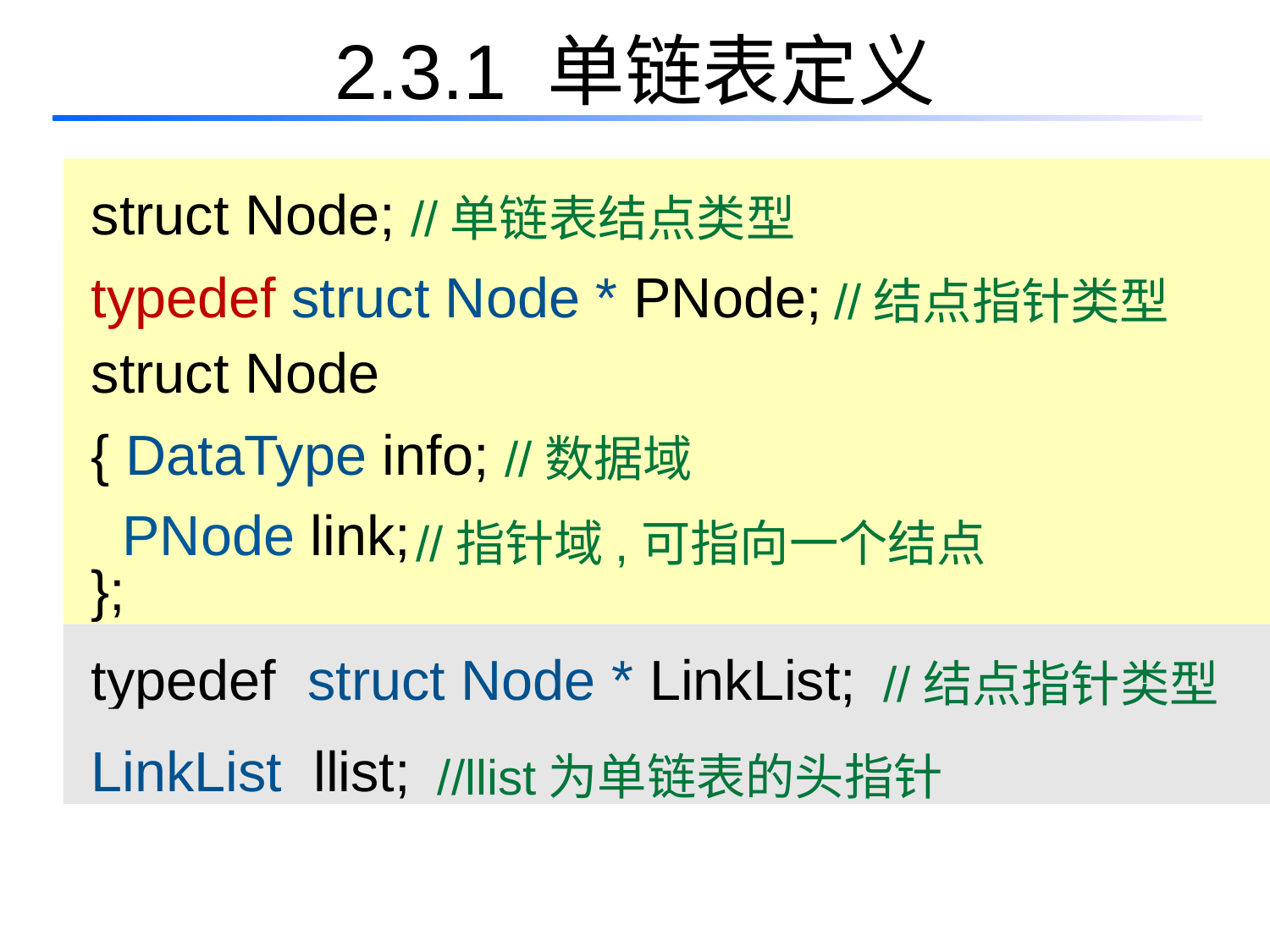

# 2.3.1 单链表定义

struct Node;
//单链表结点类型
typedef struct Node * PNode;
//结点指针类型
struct Node
{ DataType info;
  PNode link;
};
//数据域
//指针域,可指向一个结点
typedef  struct Node * LinkList;
//结点指针类型
LinkList  llist;
//llist为单链表的头指针